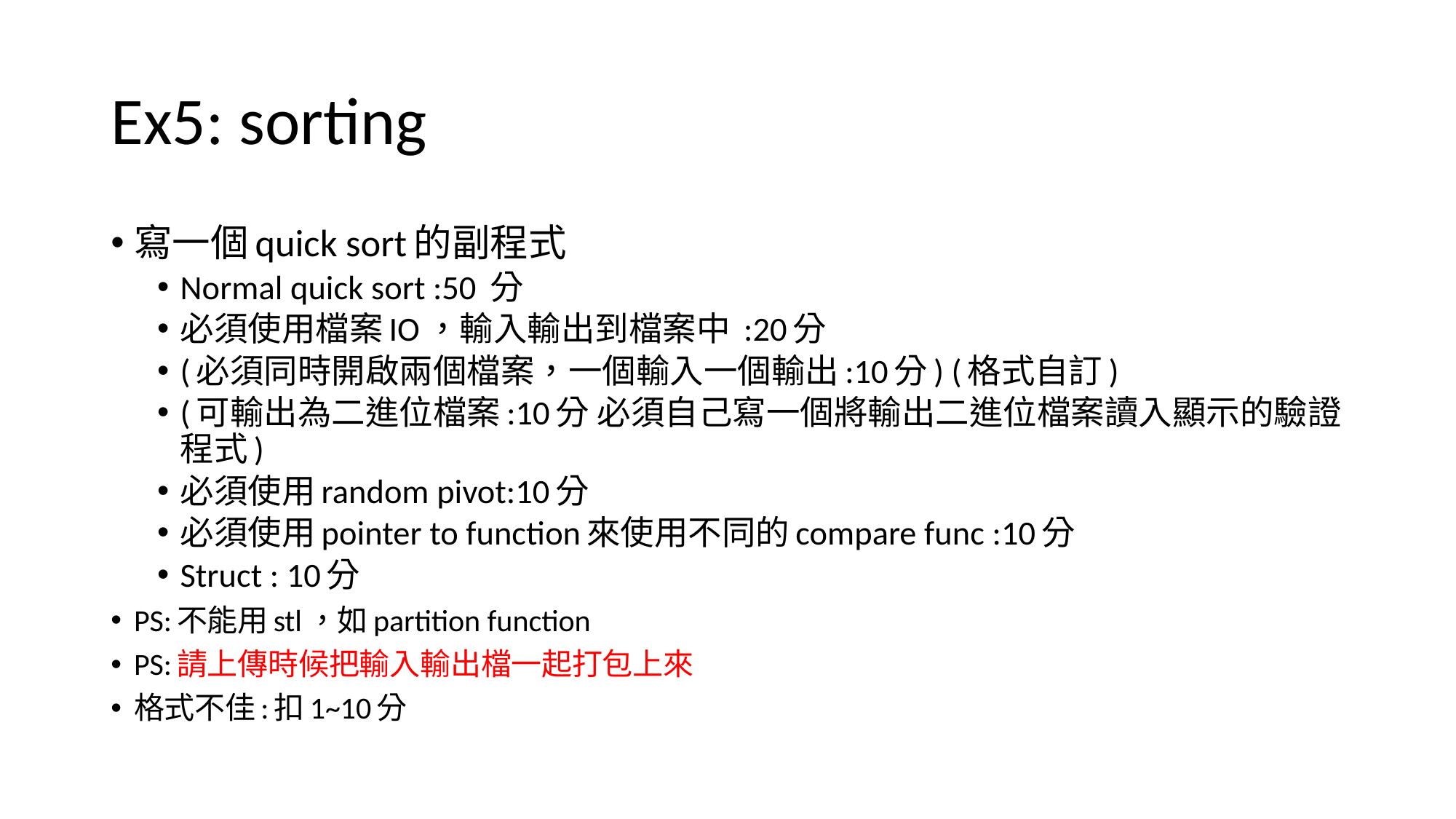

# Ex5: sorting
寫一個quick sort的副程式
Normal quick sort :50 分
必須使用檔案IO，輸入輸出到檔案中 :20分
(必須同時開啟兩個檔案，一個輸入一個輸出:10分) (格式自訂)
(可輸出為二進位檔案:10分 必須自己寫一個將輸出二進位檔案讀入顯示的驗證程式)
必須使用random pivot:10分
必須使用pointer to function來使用不同的compare func :10分
Struct : 10分
PS:不能用stl，如partition function
PS:請上傳時候把輸入輸出檔一起打包上來
格式不佳:扣1~10分